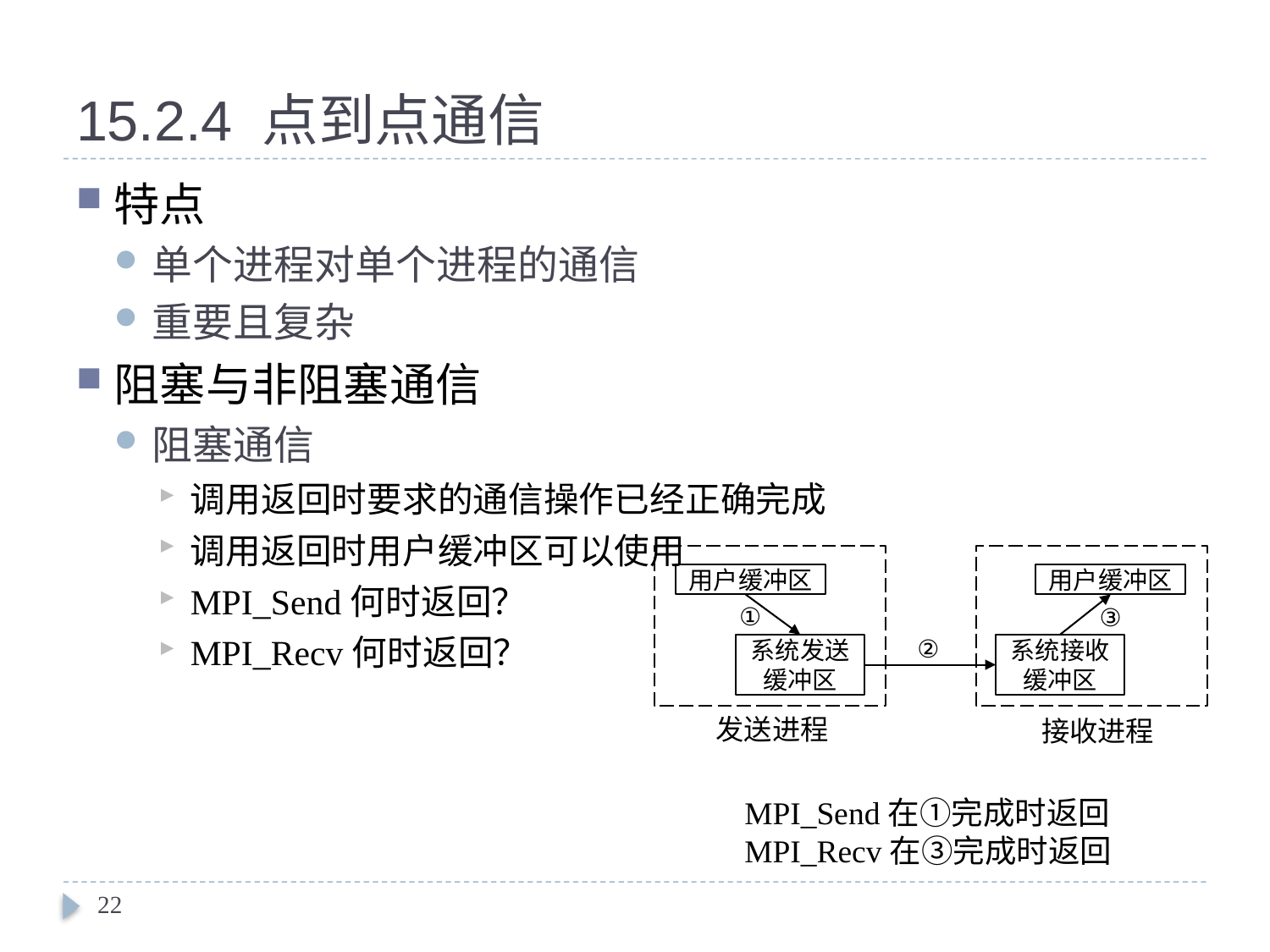

# 15.2.4 点到点通信
特点
单个进程对单个进程的通信
重要且复杂
阻塞与非阻塞通信
阻塞通信
调用返回时要求的通信操作已经正确完成
调用返回时用户缓冲区可以使用
MPI_Send何时返回？
MPI_Recv何时返回？

用户缓冲区
用户缓冲区
①
③
②
系统发送缓冲区
系统接收缓冲区
发送进程
接收进程
MPI_Send在①完成时返回
MPI_Recv在③完成时返回
22